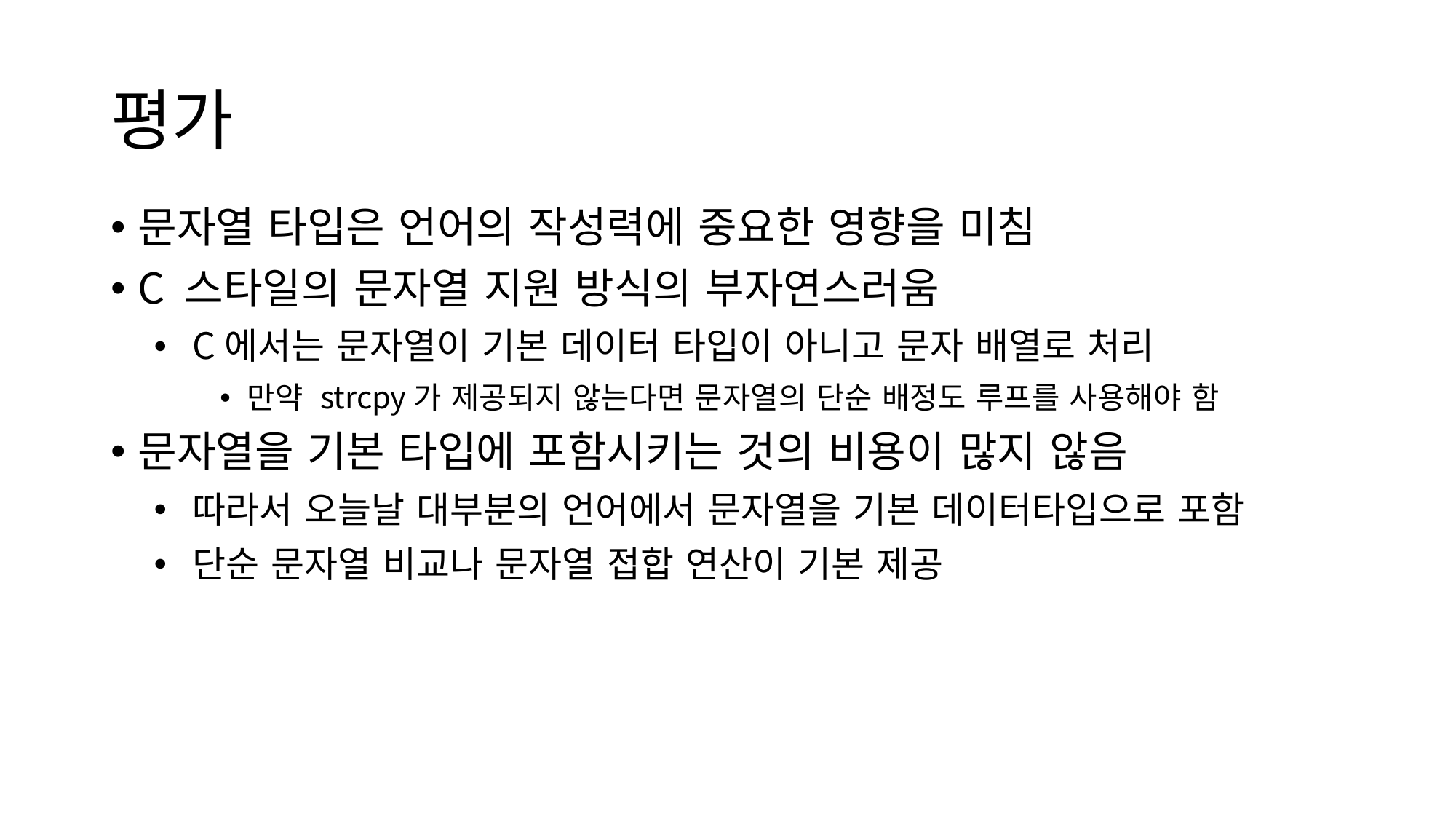

# 평가
문자열 타입은 언어의 작성력에 중요한 영향을 미침
C 스타일의 문자열 지원 방식의 부자연스러움
C에서는 문자열이 기본 데이터 타입이 아니고 문자 배열로 처리
만약 strcpy가 제공되지 않는다면 문자열의 단순 배정도 루프를 사용해야 함
문자열을 기본 타입에 포함시키는 것의 비용이 많지 않음
따라서 오늘날 대부분의 언어에서 문자열을 기본 데이터타입으로 포함
단순 문자열 비교나 문자열 접합 연산이 기본 제공